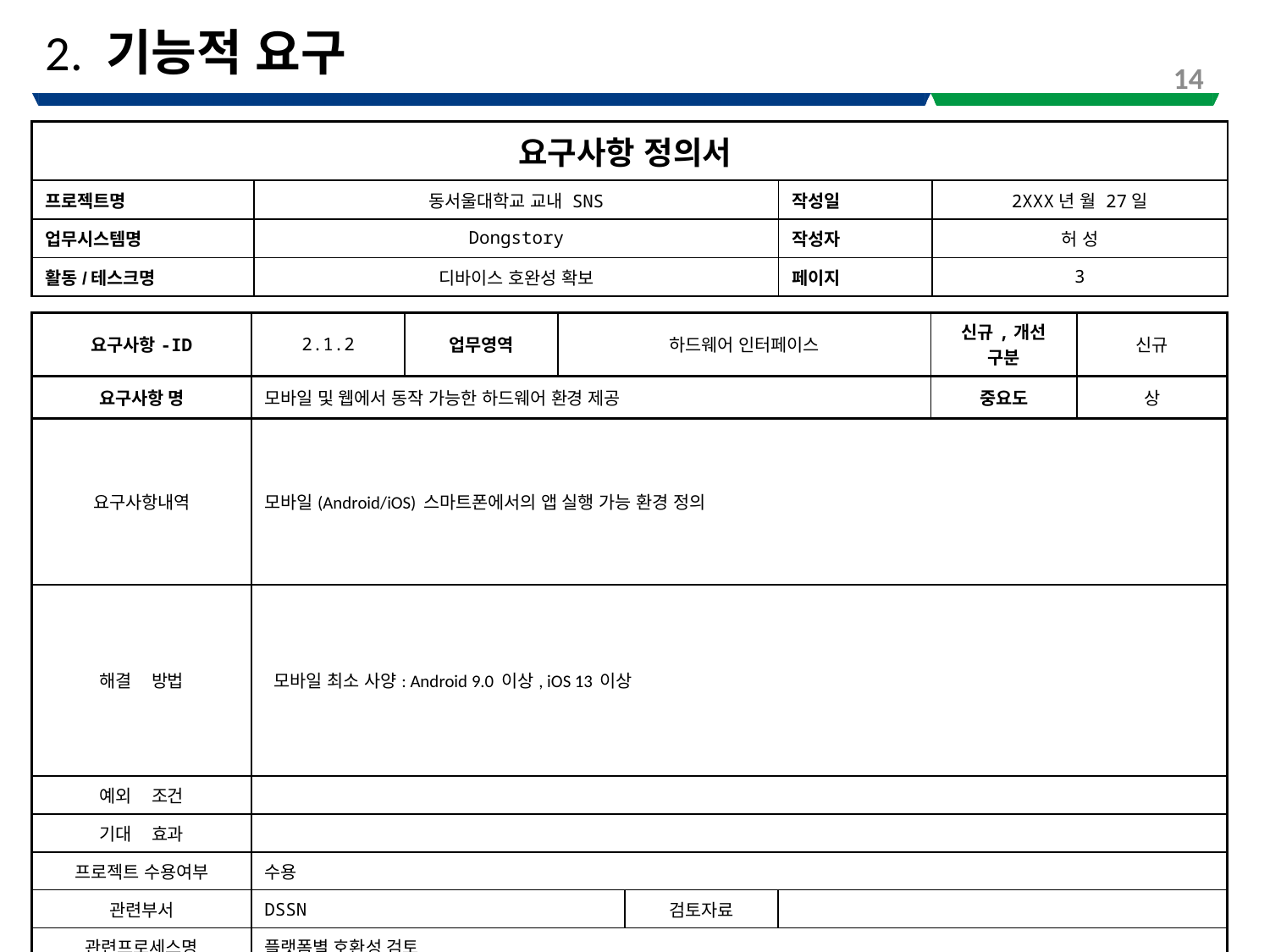

# 2. 기능적 요구
14
| 요구사항 정의서 |  |  |  |
| --- | --- | --- | --- |
| 프로젝트명 | 동서울대학교 교내 SNS | 작성일 | 2XXX년 월 27일 |
| 업무시스템명 | Dongstory | 작성자 | 허 성 |
| 활동/테스크명 | 디바이스 호완성 확보 | 페이지 | 3 |
| 요구사항-ID | 2.1.2 | 업무영역 | 하드웨어 인터페이스 |  |  | 신규,개선 구분 | 신규 |
| --- | --- | --- | --- | --- | --- | --- | --- |
| 요구사항 명 | 모바일 및 웹에서 동작 가능한 하드웨어 환경 제공 |  |  |  |  | 중요도 | 상 |
| 요구사항내역 | 모바일(Android/iOS) 스마트폰에서의 앱 실행 가능 환경 정의 |  |  |  |  |  |  |
| 해결 방법 | 모바일 최소 사양: Android 9.0 이상, iOS 13 이상 |  |  |  |  |  |  |
| 예외 조건 |  |  |  |  |  |  |  |
| 기대 효과 |  |  |  |  |  |  |  |
| 프로젝트 수용여부 | 수용 |  |  |  |  |  |  |
| 관련부서 | DSSN |  |  | 검토자료 |  |  |  |
| 관련프로세스명 | 플랫폼별 호환성 검토 |  |  |  |  |  |  |